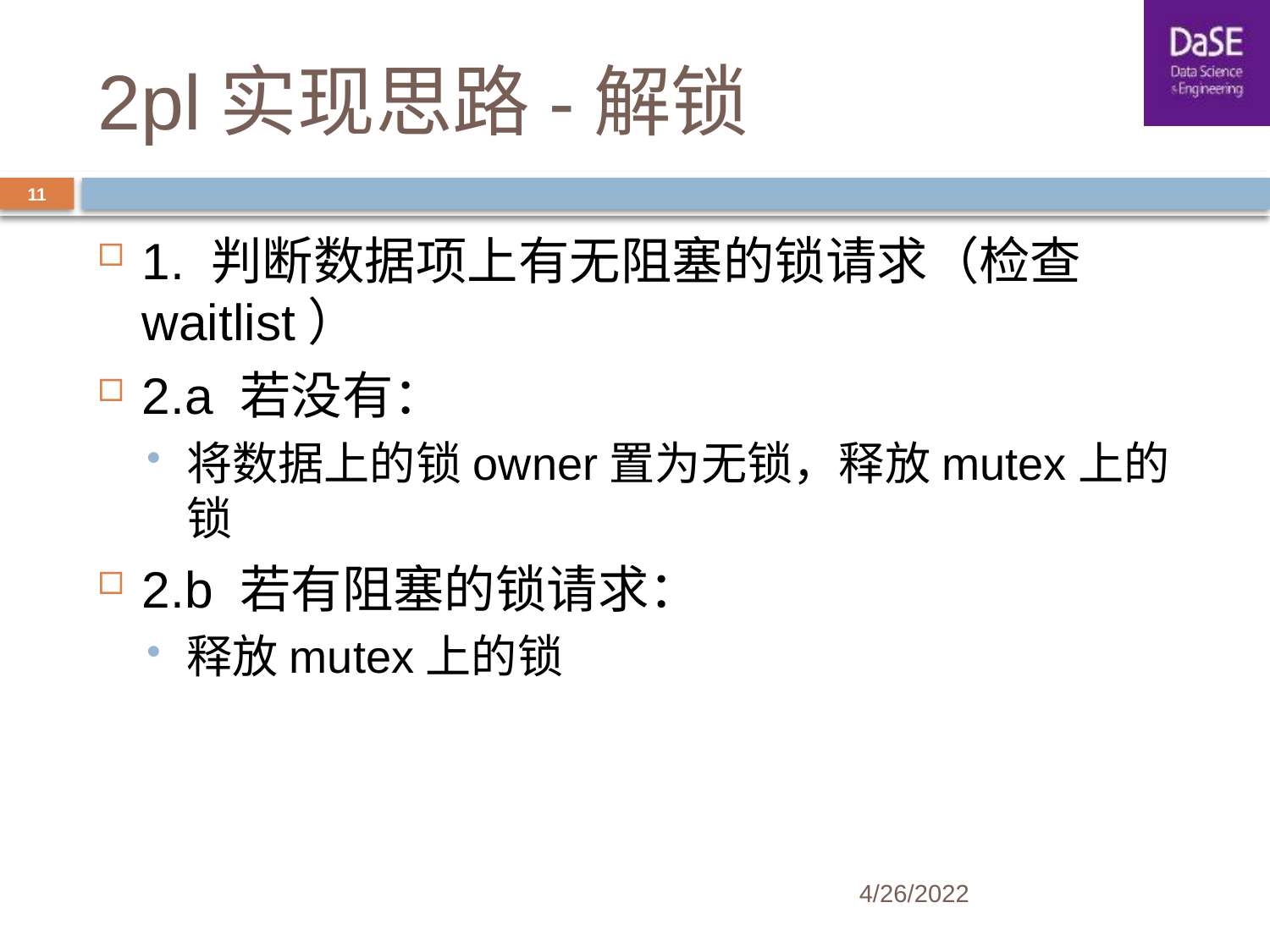

# 2pl实现思路-解锁
11
1. 判断数据项上有无阻塞的锁请求（检查waitlist）
2.a 若没有：
将数据上的锁owner置为无锁，释放mutex上的锁
2.b 若有阻塞的锁请求：
释放mutex上的锁
4/26/2022